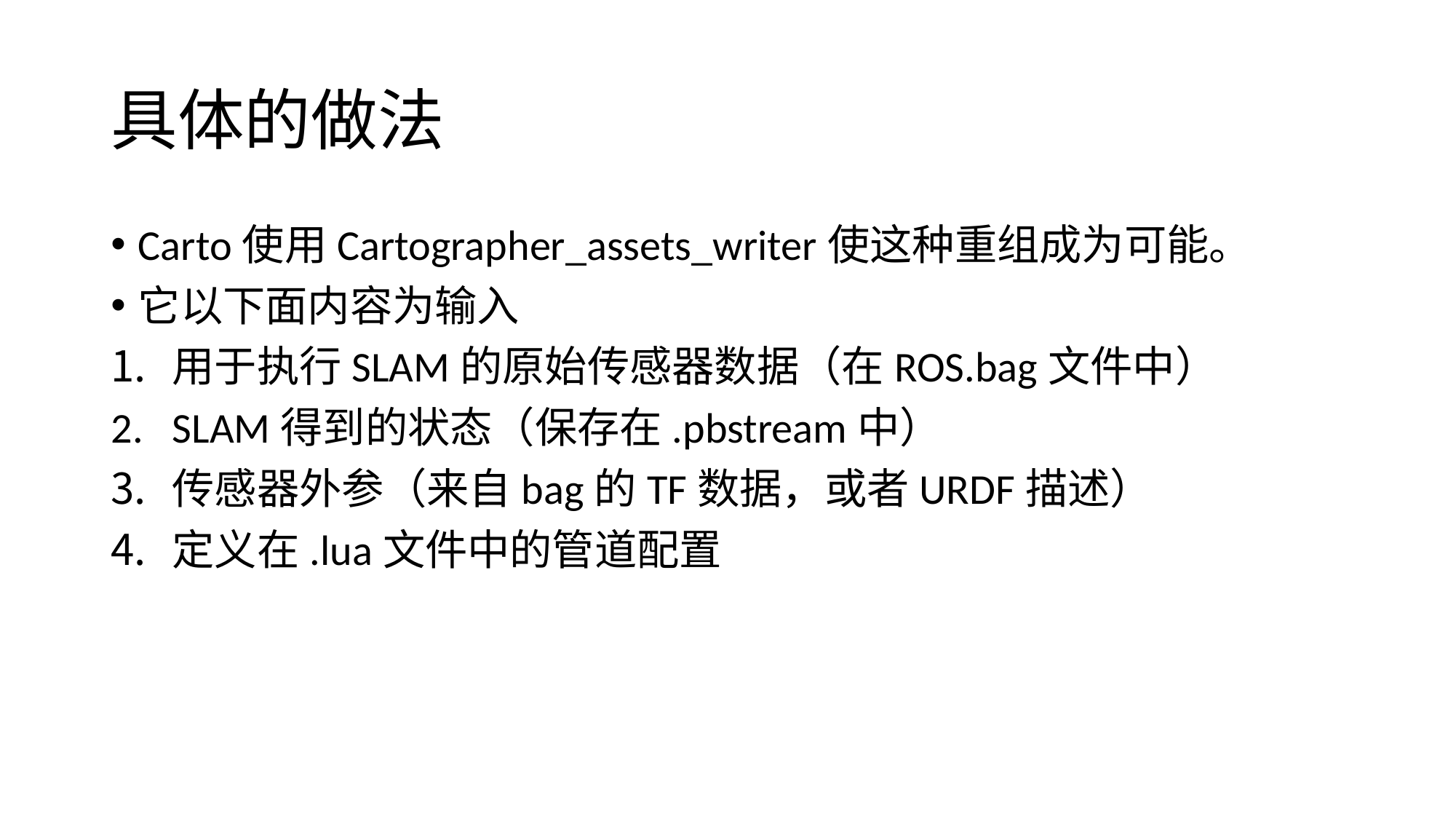

# 具体的做法
Carto使用Cartographer_assets_writer使这种重组成为可能。
它以下面内容为输入
用于执行SLAM的原始传感器数据（在ROS.bag文件中）
SLAM得到的状态（保存在.pbstream中）
传感器外参（来自bag的TF数据，或者URDF描述）
定义在.lua文件中的管道配置